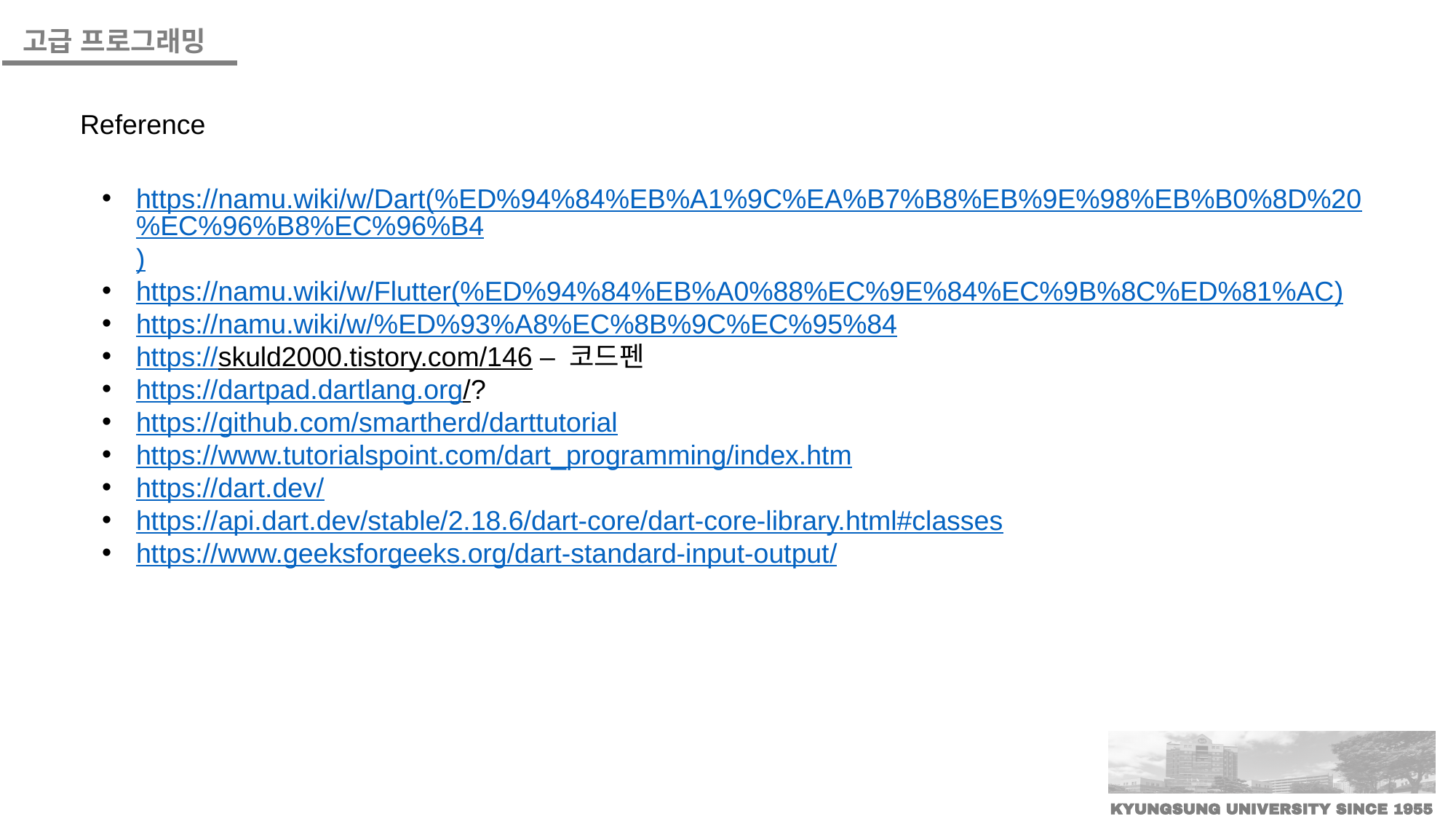

Reference
https://namu.wiki/w/Dart(%ED%94%84%EB%A1%9C%EA%B7%B8%EB%9E%98%EB%B0%8D%20%EC%96%B8%EC%96%B4)
https://namu.wiki/w/Flutter(%ED%94%84%EB%A0%88%EC%9E%84%EC%9B%8C%ED%81%AC)
https://namu.wiki/w/%ED%93%A8%EC%8B%9C%EC%95%84
https://skuld2000.tistory.com/146 – 코드펜
https://dartpad.dartlang.org/?
https://github.com/smartherd/darttutorial
https://www.tutorialspoint.com/dart_programming/index.htm
https://dart.dev/
https://api.dart.dev/stable/2.18.6/dart-core/dart-core-library.html#classes
https://www.geeksforgeeks.org/dart-standard-input-output/